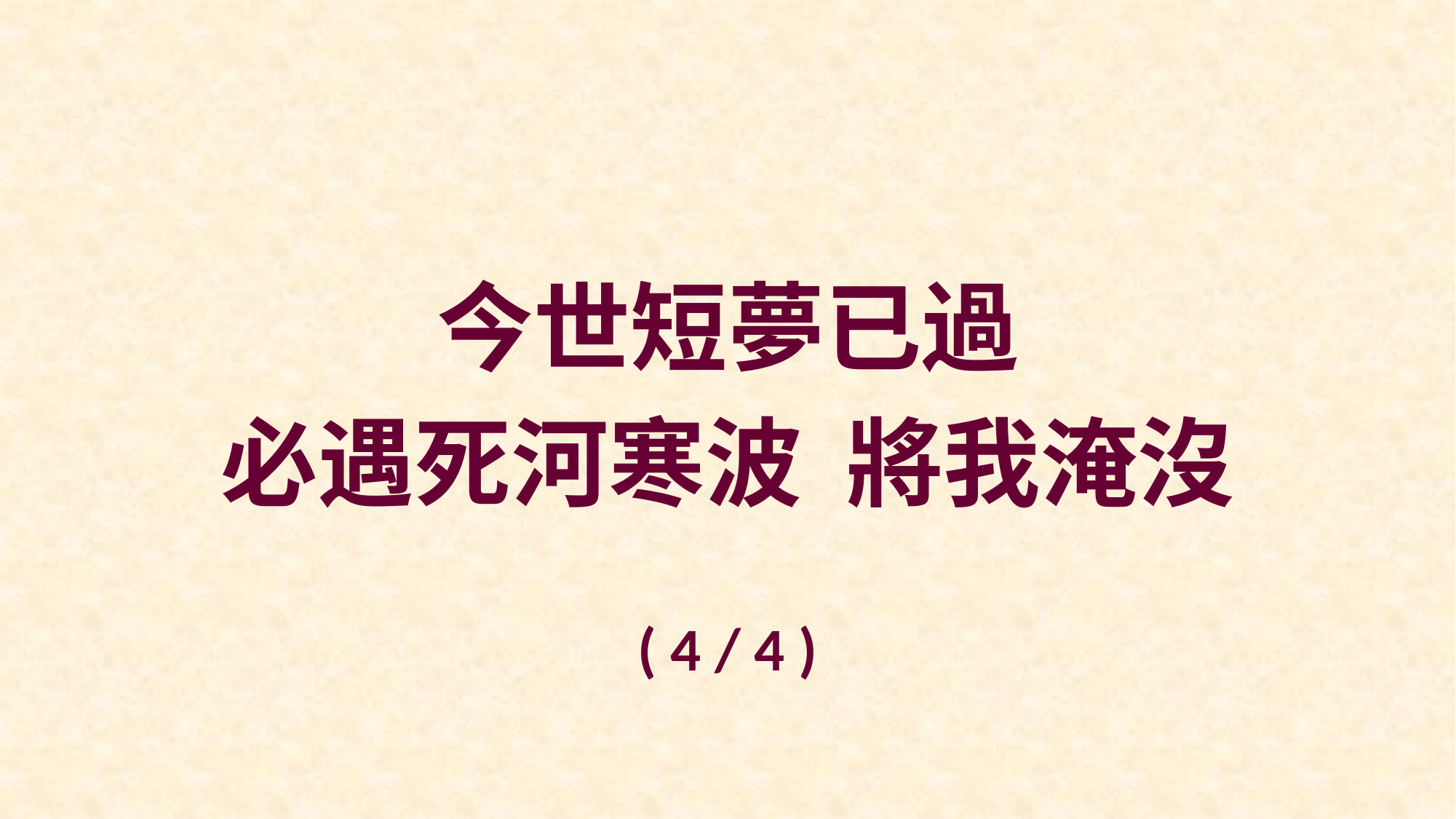

今世短夢已過
必遇死河寒波  將我淹沒
( 4 / 4 )